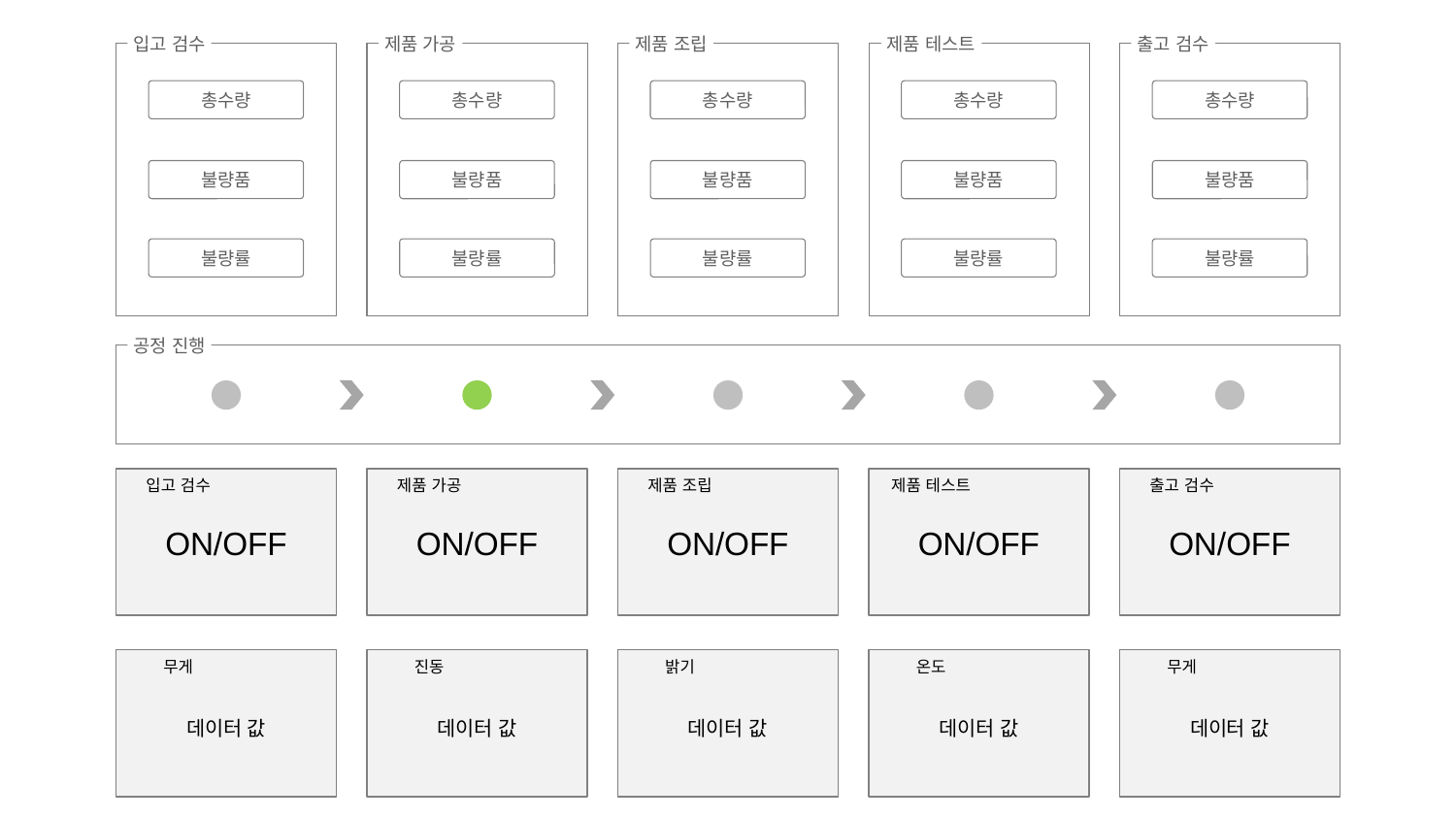

입고 검수

제품 가공

제품 조립

제품 테스트

출고 검수

총수량
총수량
총수량
총수량
총수량
불량품
불량품
불량품
불량품
불량품
불량률
불량률
불량률
불량률
불량률
공정 진행

입고 검수

제품 가공

제품 조립

제품 테스트

출고 검수
ON/OFF
ON/OFF
ON/OFF
ON/OFF
ON/OFF
무게

진동

밝기

온도

무게
데이터 값
데이터 값
데이터 값
데이터 값
데이터 값